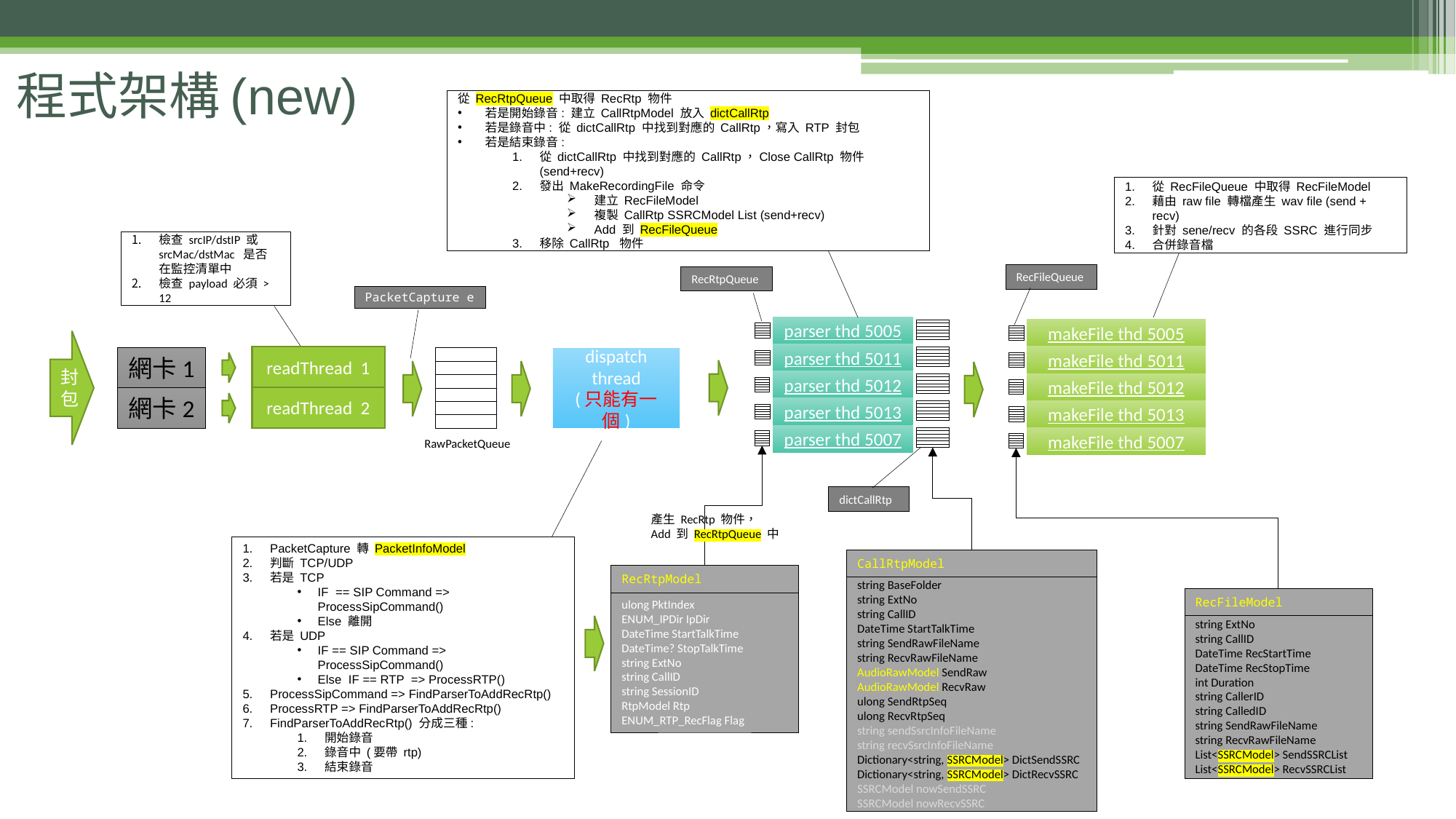

# 程式架構(new)
從 RecRtpQueue 中取得 RecRtp 物件
若是開始錄音: 建立 CallRtpModel 放入 dictCallRtp
若是錄音中: 從 dictCallRtp 中找到對應的 CallRtp，寫入 RTP 封包
若是結束錄音:
從 dictCallRtp 中找到對應的 CallRtp，Close CallRtp 物件(send+recv)
發出 MakeRecordingFile 命令
建立 RecFileModel
複製 CallRtp SSRCModel List (send+recv)
Add 到 RecFileQueue
移除 CallRtp  物件
從 RecFileQueue 中取得 RecFileModel
藉由 raw file 轉檔產生 wav file (send + recv)
針對 sene/recv 的各段 SSRC 進行同步
合併錄音檔
檢查 srcIP/dstIP 或 srcMac/dstMac  是否在監控清單中
檢查 payload 必須 > 12
RecFileQueue
RecRtpQueue
PacketCapture e
parser thd 5005

parser thd 5011

parser thd 5012

parser thd 5013

parser thd 5007

makeFile thd 5005

封包
makeFile thd 5011

readThread  1
網卡1

dispatch thread
(只能有一個)

makeFile thd 5012

readThread  2
網卡2

makeFile thd 5013

makeFile thd 5007
RawPacketQueue

dictCallRtp
產生 RecRtp 物件，
Add 到 RecRtpQueue 中
PacketCapture 轉 PacketInfoModel
判斷 TCP/UDP
若是 TCP
IF  == SIP Command => ProcessSipCommand()
Else 離開
若是 UDP
IF == SIP Command => ProcessSipCommand()
Else  IF == RTP  => ProcessRTP()
ProcessSipCommand => FindParserToAddRecRtp()
ProcessRTP => FindParserToAddRecRtp()
FindParserToAddRecRtp() 分成三種:
開始錄音
錄音中 (要帶 rtp)
結束錄音
CallRtpModel
string BaseFolder
string ExtNo
string CallID
DateTime StartTalkTime
string SendRawFileName
string RecvRawFileName
AudioRawModel SendRaw
AudioRawModel RecvRaw
ulong SendRtpSeq
ulong RecvRtpSeq
string sendSsrcInfoFileName
string recvSsrcInfoFileName
Dictionary<string, SSRCModel> DictSendSSRC
Dictionary<string, SSRCModel> DictRecvSSRC
SSRCModel nowSendSSRC
SSRCModel nowRecvSSRC
RecRtpModel
ulong PktIndex
ENUM_IPDir IpDir
DateTime StartTalkTime
DateTime? StopTalkTime
string ExtNo
string CallID
string SessionID
RtpModel Rtp
ENUM_RTP_RecFlag Flag
RecFileModel
string ExtNo
string CallID
DateTime RecStartTime
DateTime RecStopTime
int Duration
string CallerID
string CalledID
string SendRawFileName
string RecvRawFileName
List<SSRCModel> SendSSRCList
List<SSRCModel> RecvSSRCList